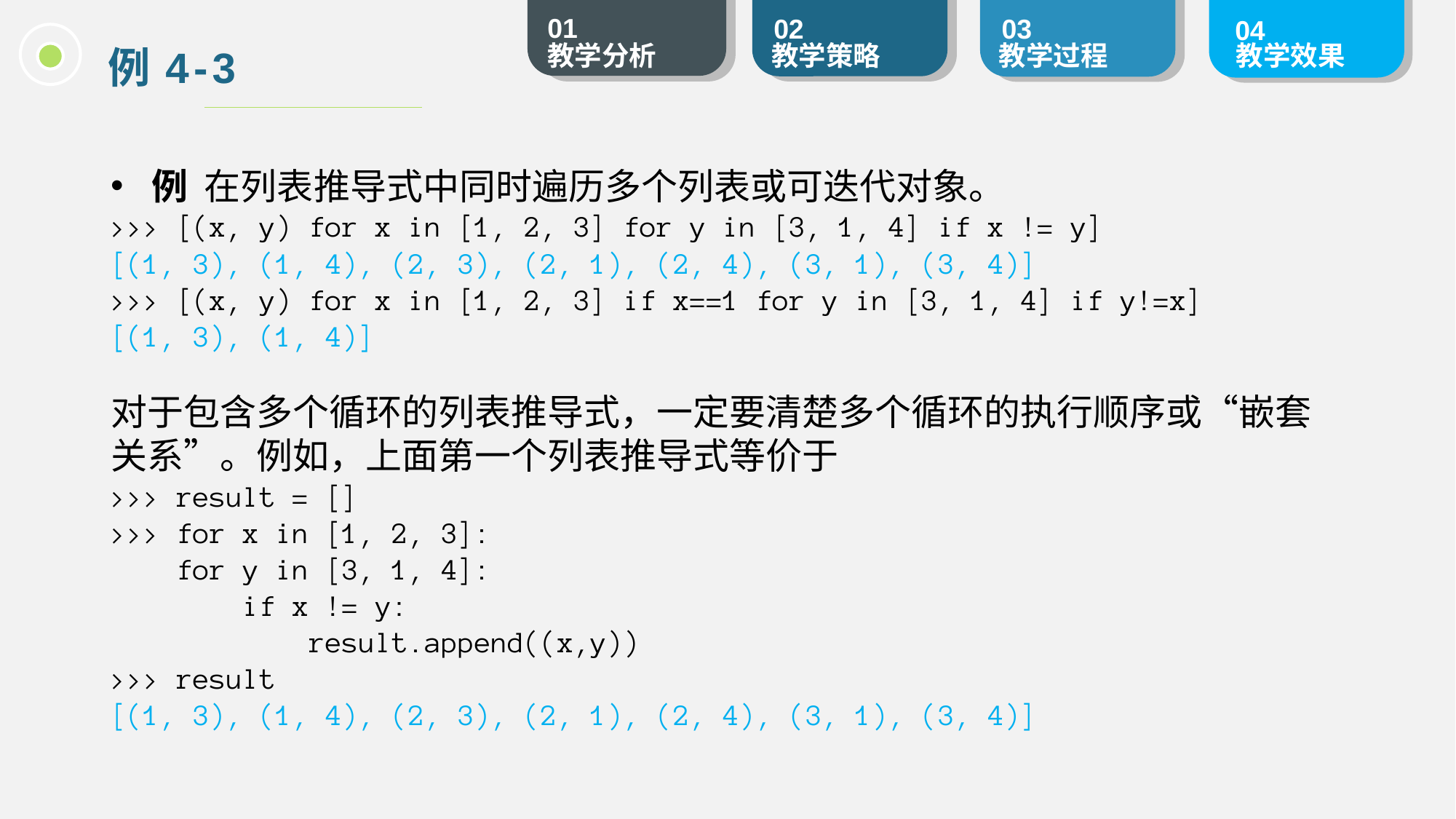

例4-3
例  在列表推导式中同时遍历多个列表或可迭代对象。
>>> [(x, y) for x in [1, 2, 3] for y in [3, 1, 4] if x != y]
[(1, 3), (1, 4), (2, 3), (2, 1), (2, 4), (3, 1), (3, 4)]
>>> [(x, y) for x in [1, 2, 3] if x==1 for y in [3, 1, 4] if y!=x]
[(1, 3), (1, 4)]

对于包含多个循环的列表推导式，一定要清楚多个循环的执行顺序或“嵌套关系”。例如，上面第一个列表推导式等价于
>>> result = []
>>> for x in [1, 2, 3]:
    for y in [3, 1, 4]:
        if x != y:
            result.append((x,y))
>>> result
[(1, 3), (1, 4), (2, 3), (2, 1), (2, 4), (3, 1), (3, 4)]